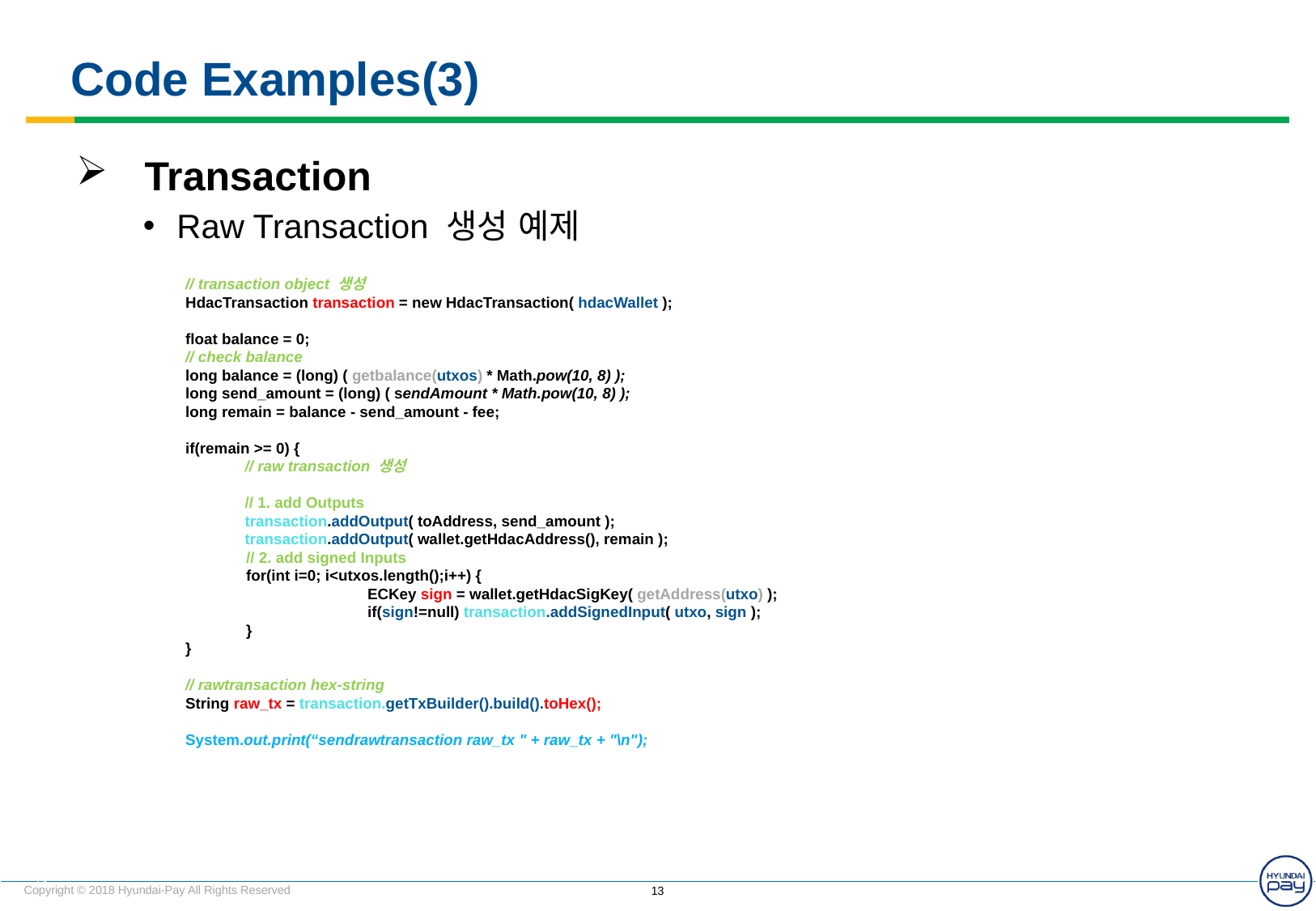

# Code Examples(3)
Transaction
Raw Transaction 생성 예제

// transaction object 생성
HdacTransaction transaction = new HdacTransaction( hdacWallet );

float balance = 0;
// check balance
long balance = (long) ( getbalance(utxos) * Math.pow(10, 8) );
long send_amount = (long) ( sendAmount * Math.pow(10, 8) );
long remain = balance - send_amount - fee;

if(remain >= 0) {
              // raw transaction 생성

              // 1. add Outputs
              transaction.addOutput( toAddress, send_amount );
              transaction.addOutput( wallet.getHdacAddress(), remain );
// 2. add signed Inputs
for(int i=0; i<utxos.length();i++) {
	ECKey sign = wallet.getHdacSigKey( getAddress(utxo) );
	if(sign!=null) transaction.addSignedInput( utxo, sign );
}
}

// rawtransaction hex-string
String raw_tx = transaction.getTxBuilder().build().toHex();

System.out.print(“sendrawtransaction raw_tx " + raw_tx + "\n");